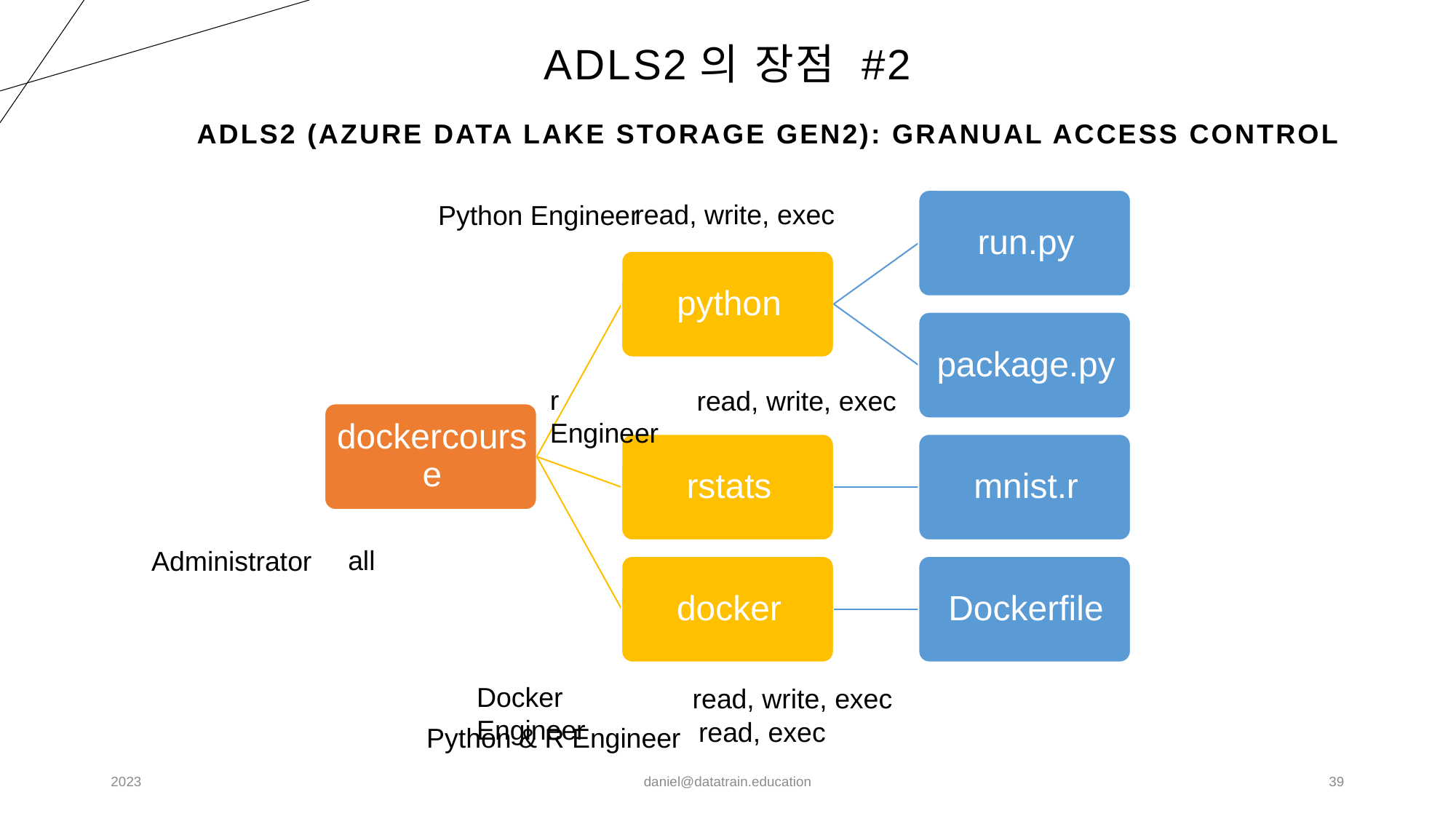

# ADLS2의 장점 #2
ADLS2 (Azure Data Lake Storage Gen2): Granual Access Control
dockercourse

python

run.py

package.py

rstats

mnist.r

docker

Dockerfile
read, write, exec
Python Engineer
r Engineer
read, write, exec
all
Administrator
Docker Engineer
read, write, exec
read, exec
Python & R Engineer
2023
daniel@datatrain.education
39